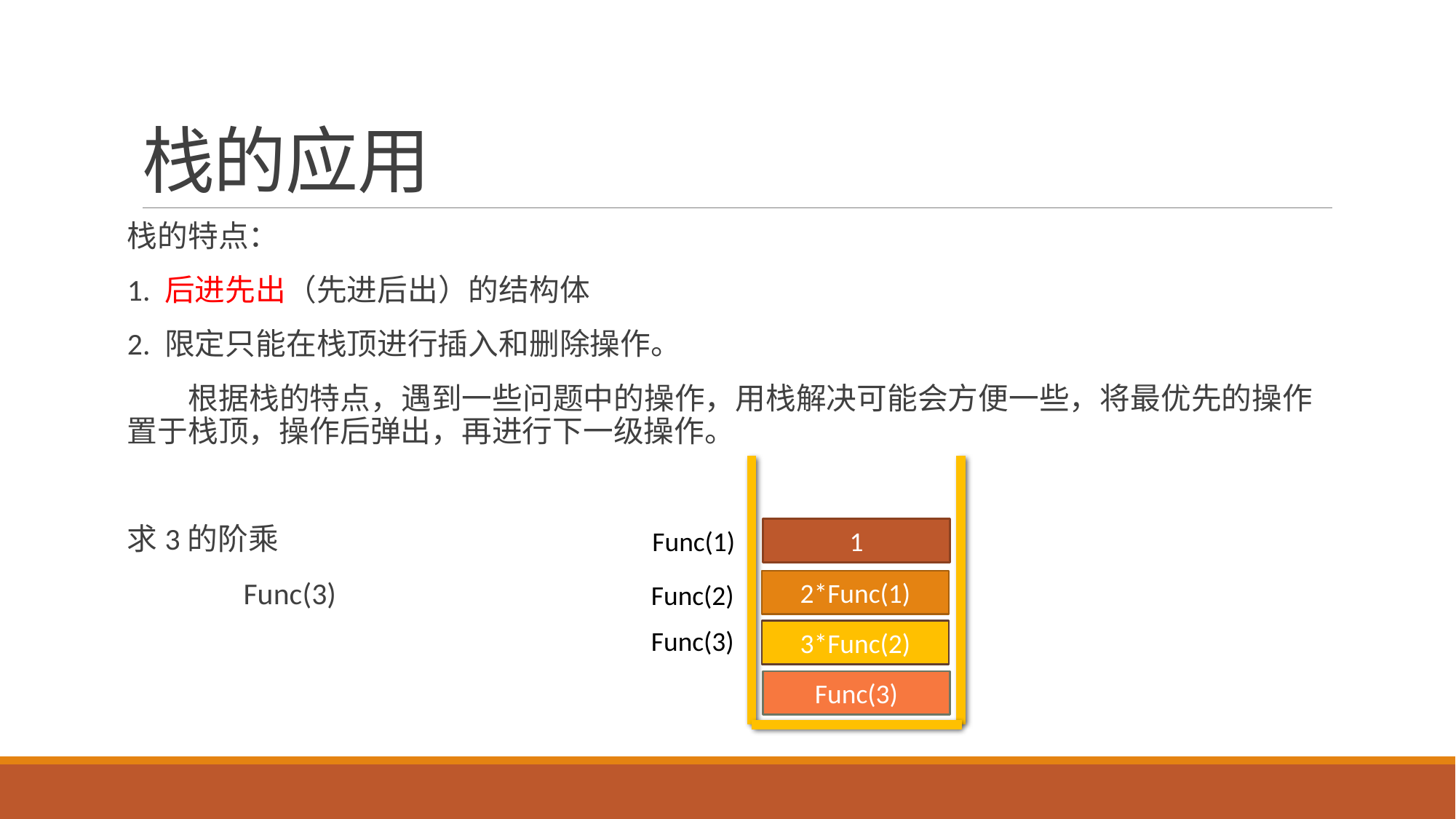

# 栈的应用
栈的特点：
1. 后进先出（先进后出）的结构体
2. 限定只能在栈顶进行插入和删除操作。
        根据栈的特点，遇到一些问题中的操作，用栈解决可能会方便一些，将最优先的操作置于栈顶，操作后弹出，再进行下一级操作。

求3的阶乘
	 Func(3)
Func(1)
1
2*Func(1)
Func(2)
Func(3)
3*Func(2)
Func(3)